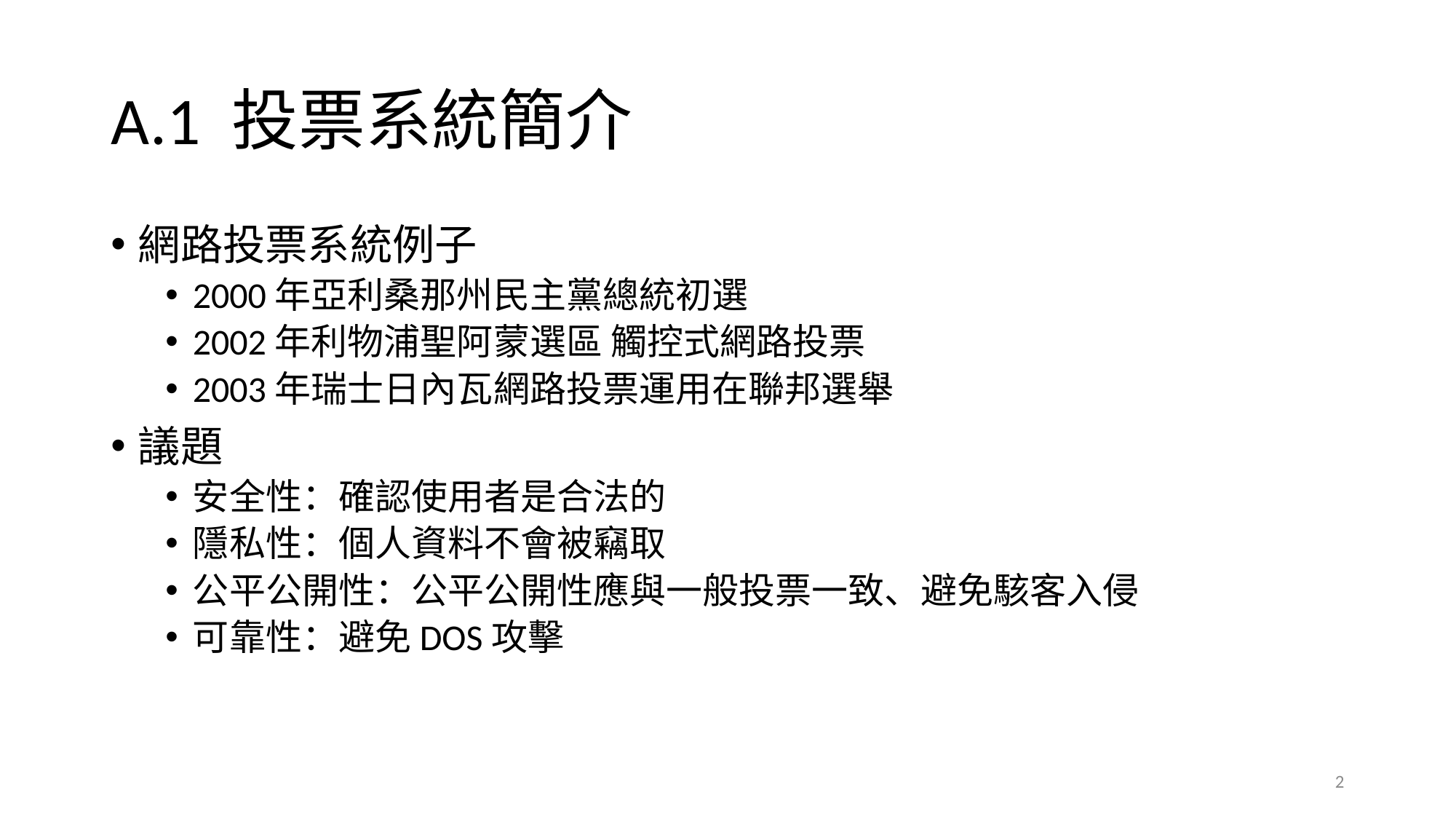

# A.1 投票系統簡介
網路投票系統例子
2000年亞利桑那州民主黨總統初選
2002年利物浦聖阿蒙選區 觸控式網路投票
2003年瑞士日內瓦網路投票運用在聯邦選舉
議題
安全性：確認使用者是合法的
隱私性：個人資料不會被竊取
公平公開性：公平公開性應與一般投票一致、避免駭客入侵
可靠性：避免DOS攻擊
2